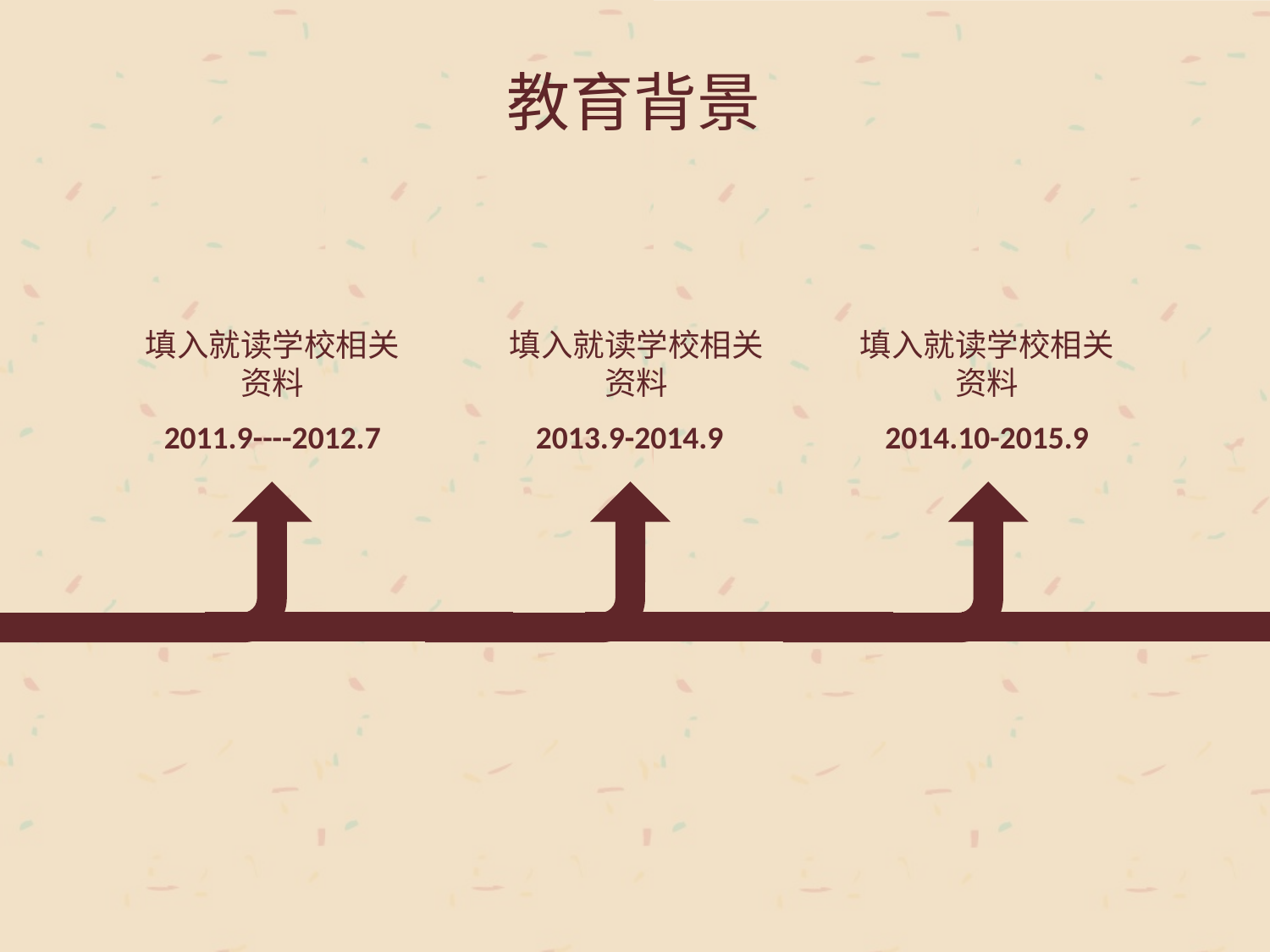

教育背景
填入就读学校相关资料
填入就读学校相关资料
填入就读学校相关资料

2011.9----2012.7
2013.9-2014.9
2014.10-2015.9